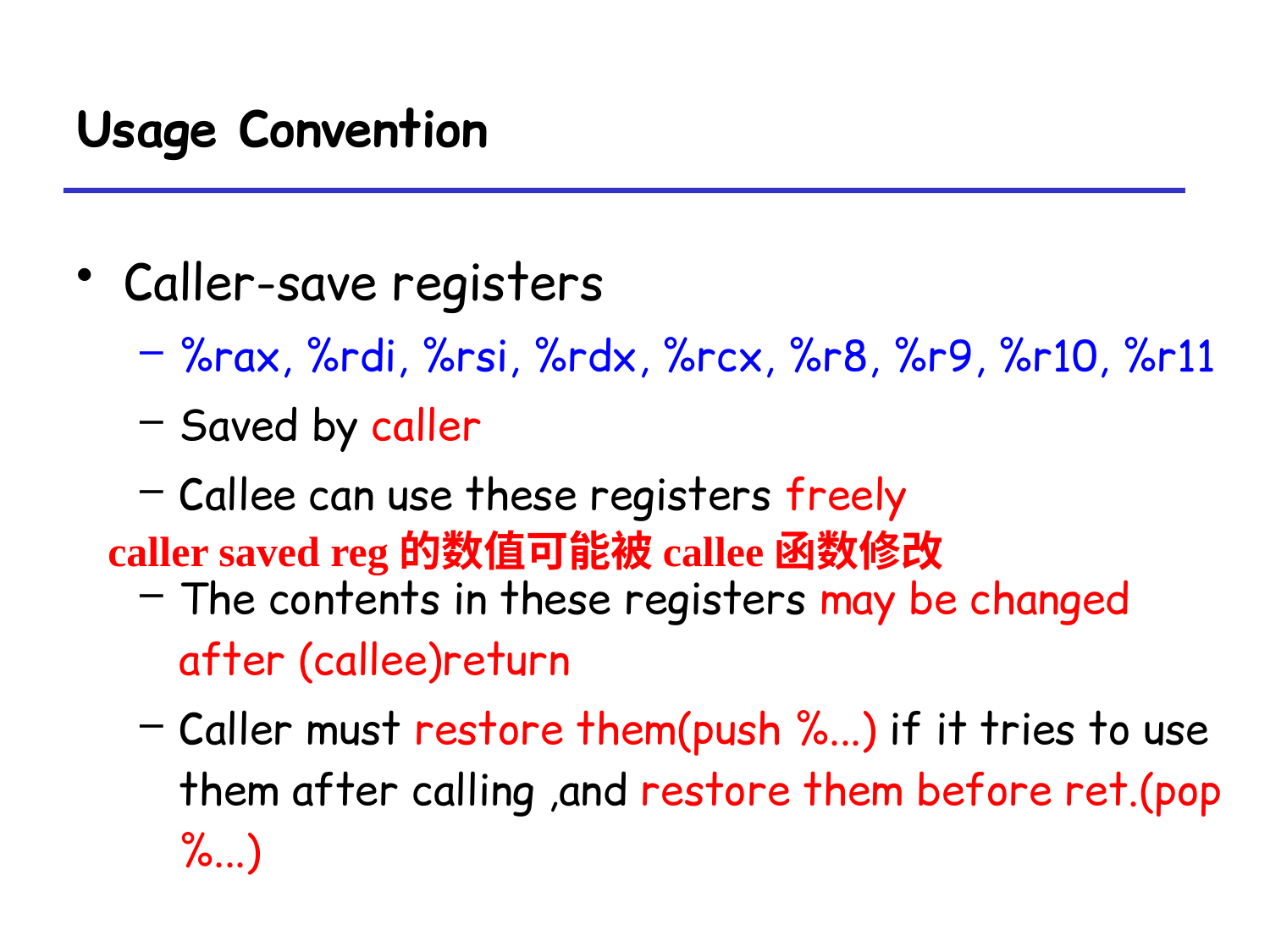

# Usage Convention
Caller-save registers
%rax, %rdi, %rsi, %rdx, %rcx, %r8, %r9, %r10, %r11
Saved by caller
Callee can use these registers freely

The contents in these registers may be changed after (callee)return
Caller must restore them(push %...) if it tries to use them after calling ,and restore them before ret.(pop %...)
caller saved reg的数值可能被callee函数修改
48